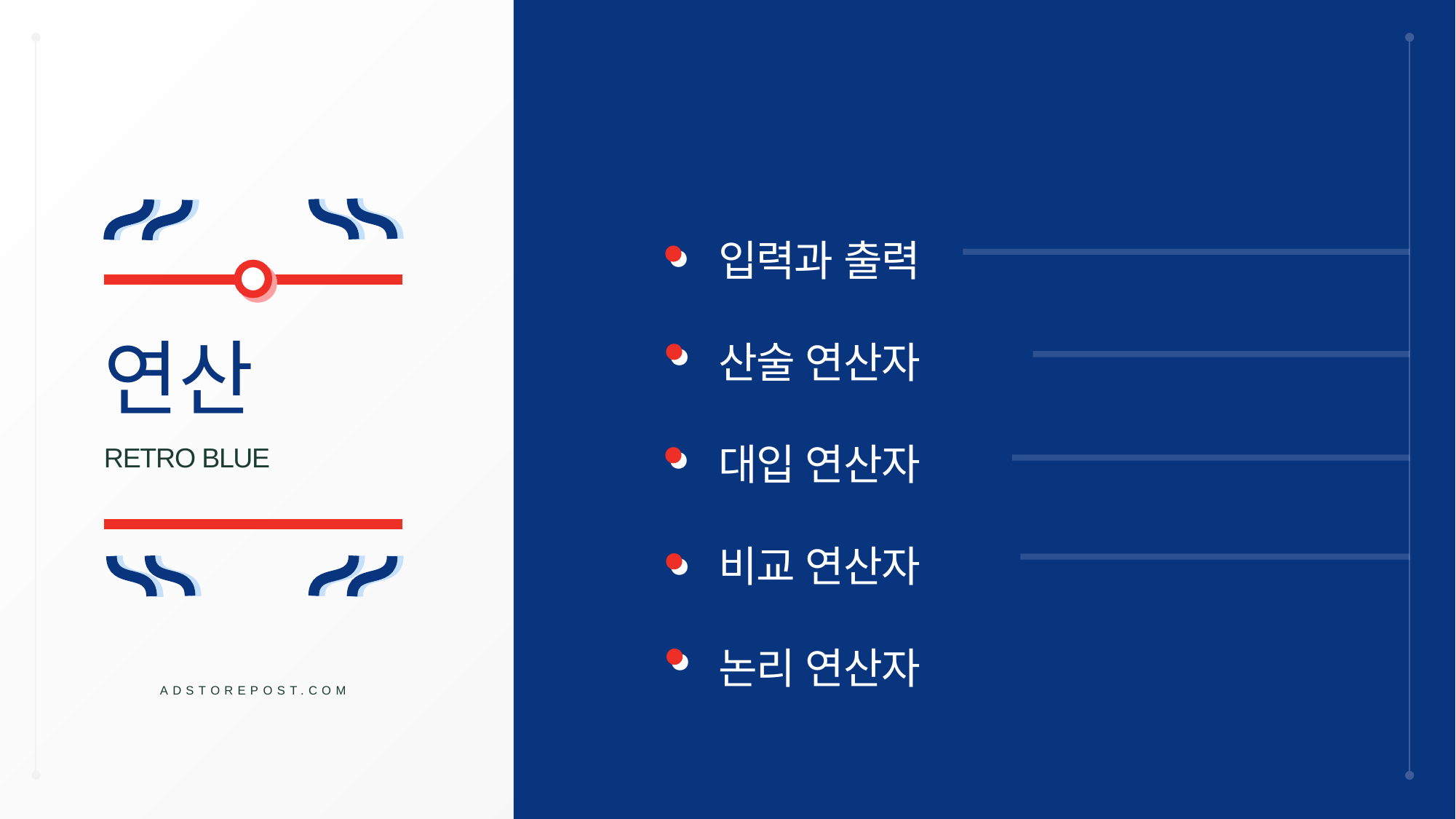

입력과 출력

산술 연산자

대입 연산자

비교 연산자

논리 연산자
연산

RETRO BLUE

ADSTOREPOST.COM